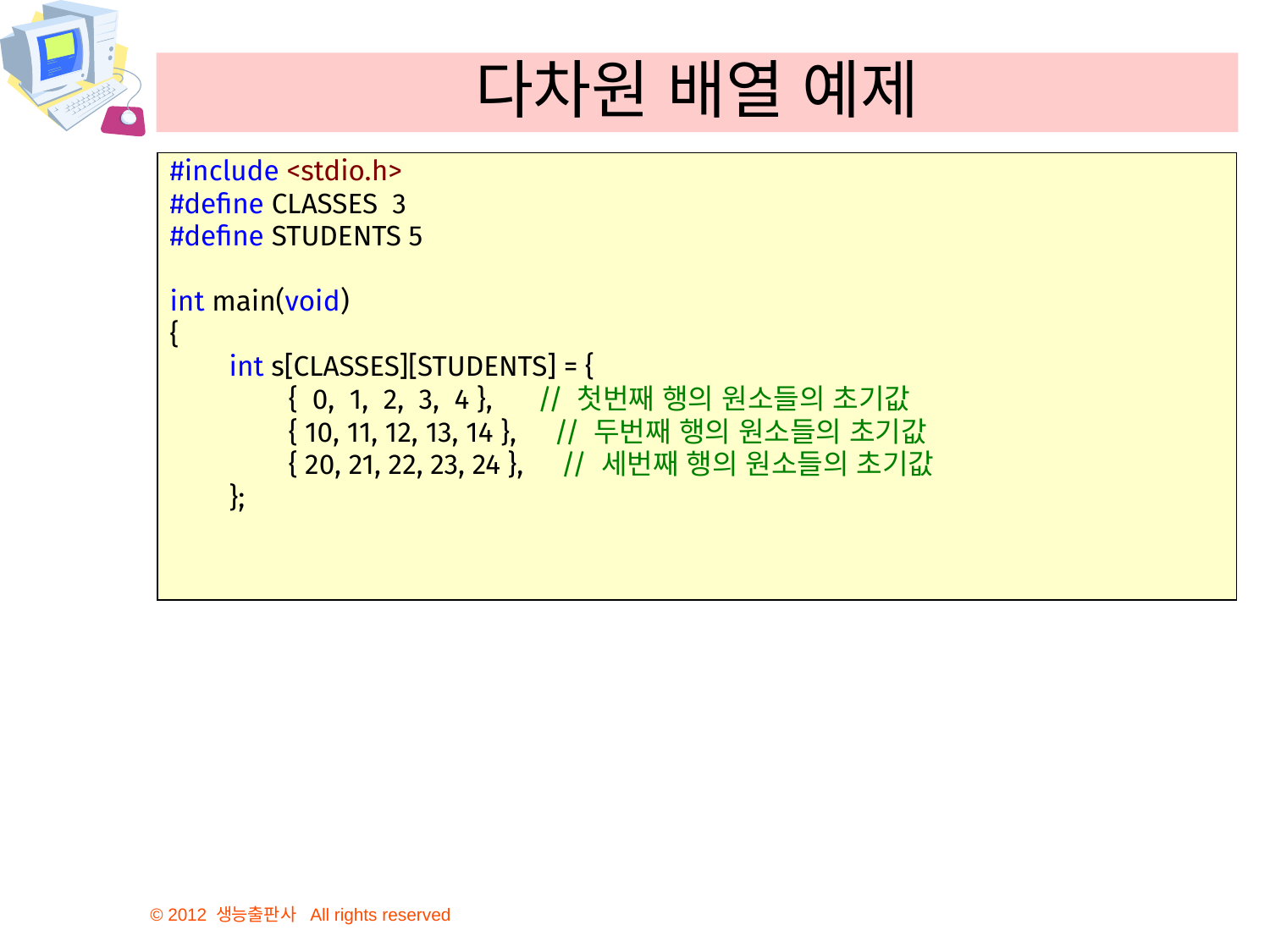

# 다차원 배열 예제
#include <stdio.h>
#define CLASSES  3
#define STUDENTS 5

int main(void)
{
        int s[CLASSES][STUDENTS] = {
                {  0,  1,  2,  3,  4 },      // 첫번째 행의 원소들의 초기값
                { 10, 11, 12, 13, 14 },     // 두번째 행의 원소들의 초기값
                { 20, 21, 22, 23, 24 },     // 세번째 행의 원소들의 초기값
        };